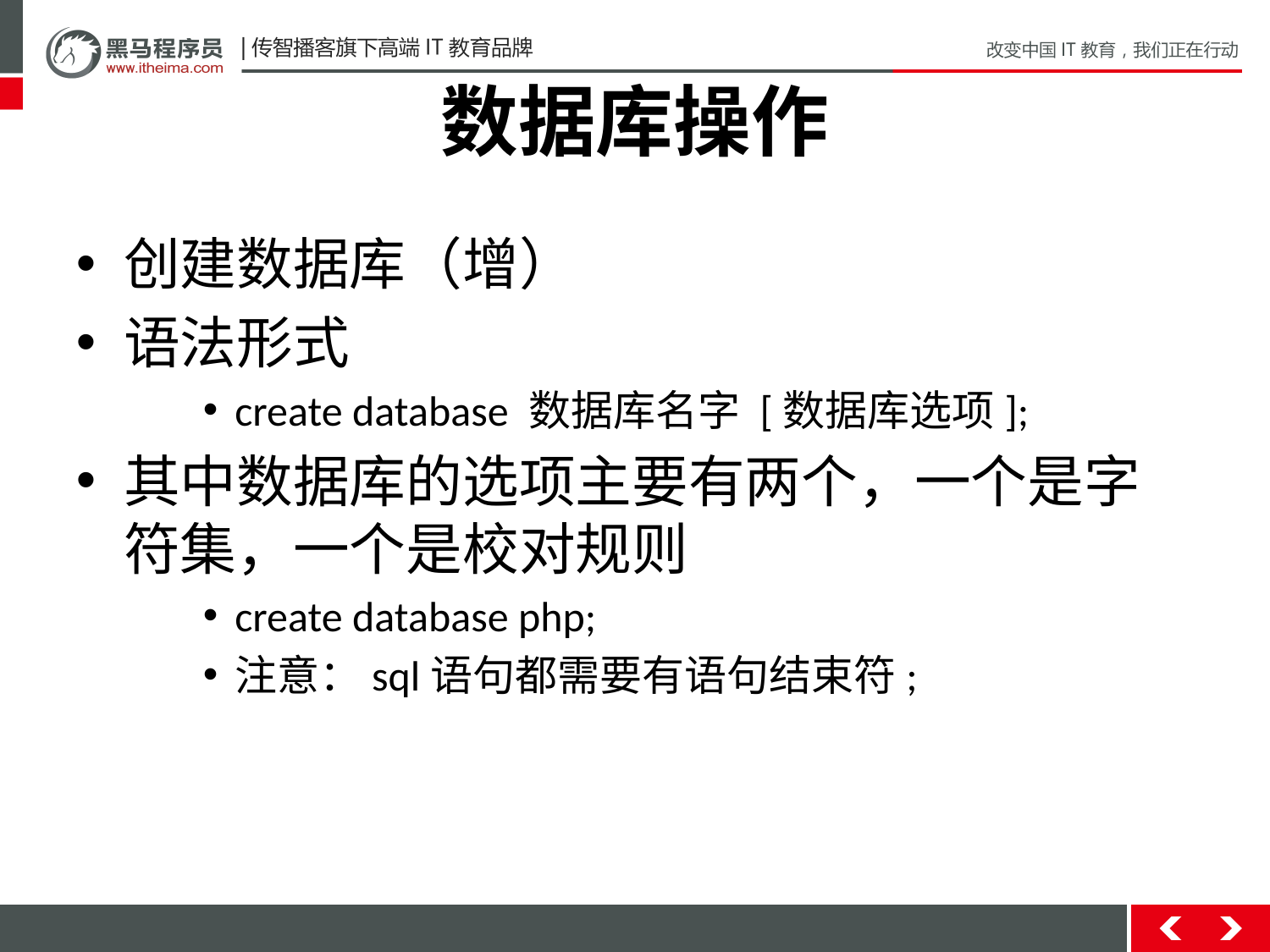

# 数据库操作
创建数据库（增）
语法形式
create database 数据库名字 [数据库选项];
其中数据库的选项主要有两个，一个是字符集，一个是校对规则
create database php;
注意：sql语句都需要有语句结束符;